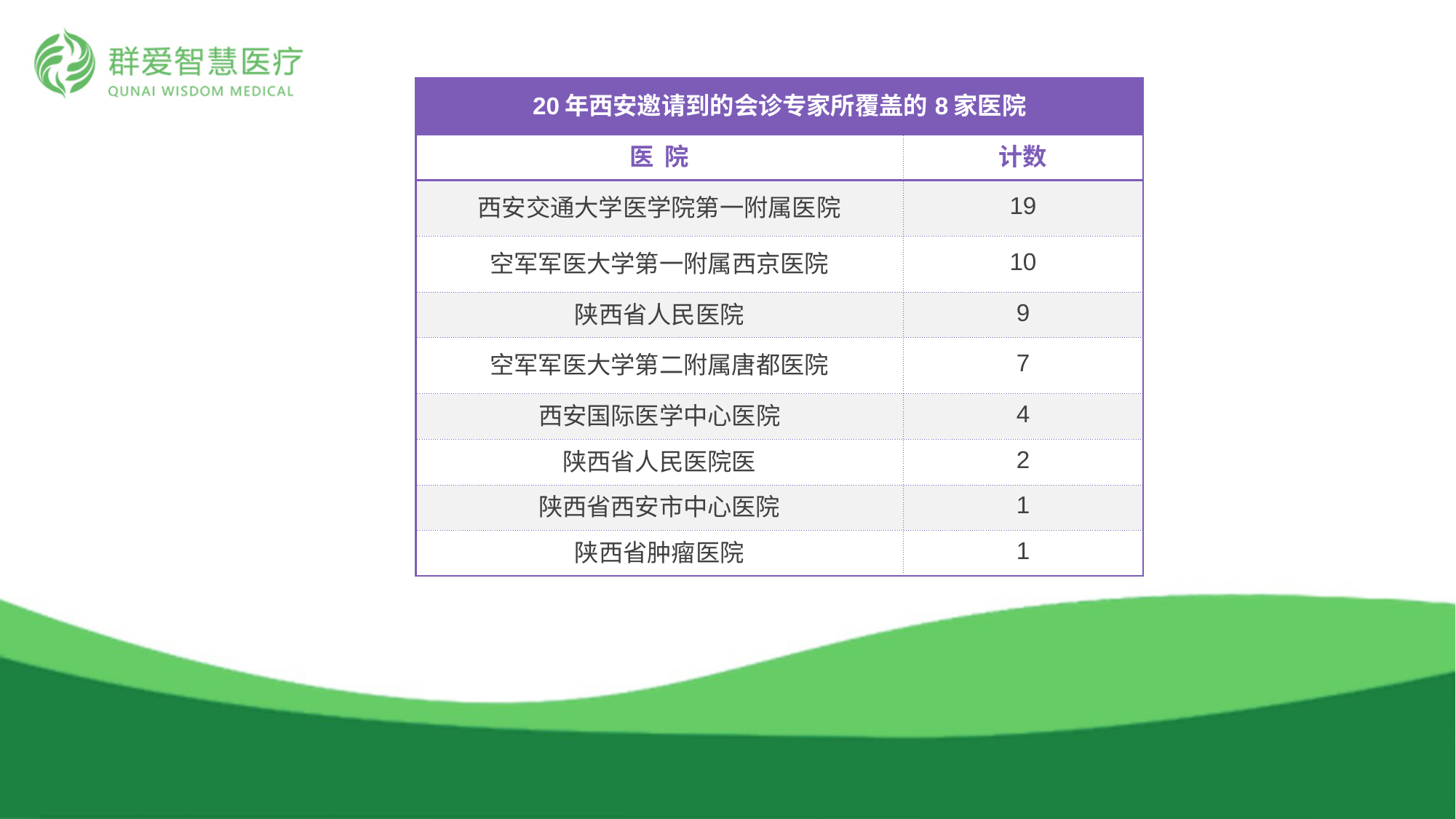

| 20年西安邀请到的会诊专家所覆盖的8家医院 |  |
| --- | --- |
| 医 院 | 计数 |
| 西安交通大学医学院第一附属医院 | 19 |
| 空军军医大学第一附属西京医院 | 10 |
| 陕西省人民医院 | 9 |
| 空军军医大学第二附属唐都医院 | 7 |
| 西安国际医学中心医院 | 4 |
| 陕西省人民医院医 | 2 |
| 陕西省西安市中心医院 | 1 |
| 陕西省肿瘤医院 | 1 |